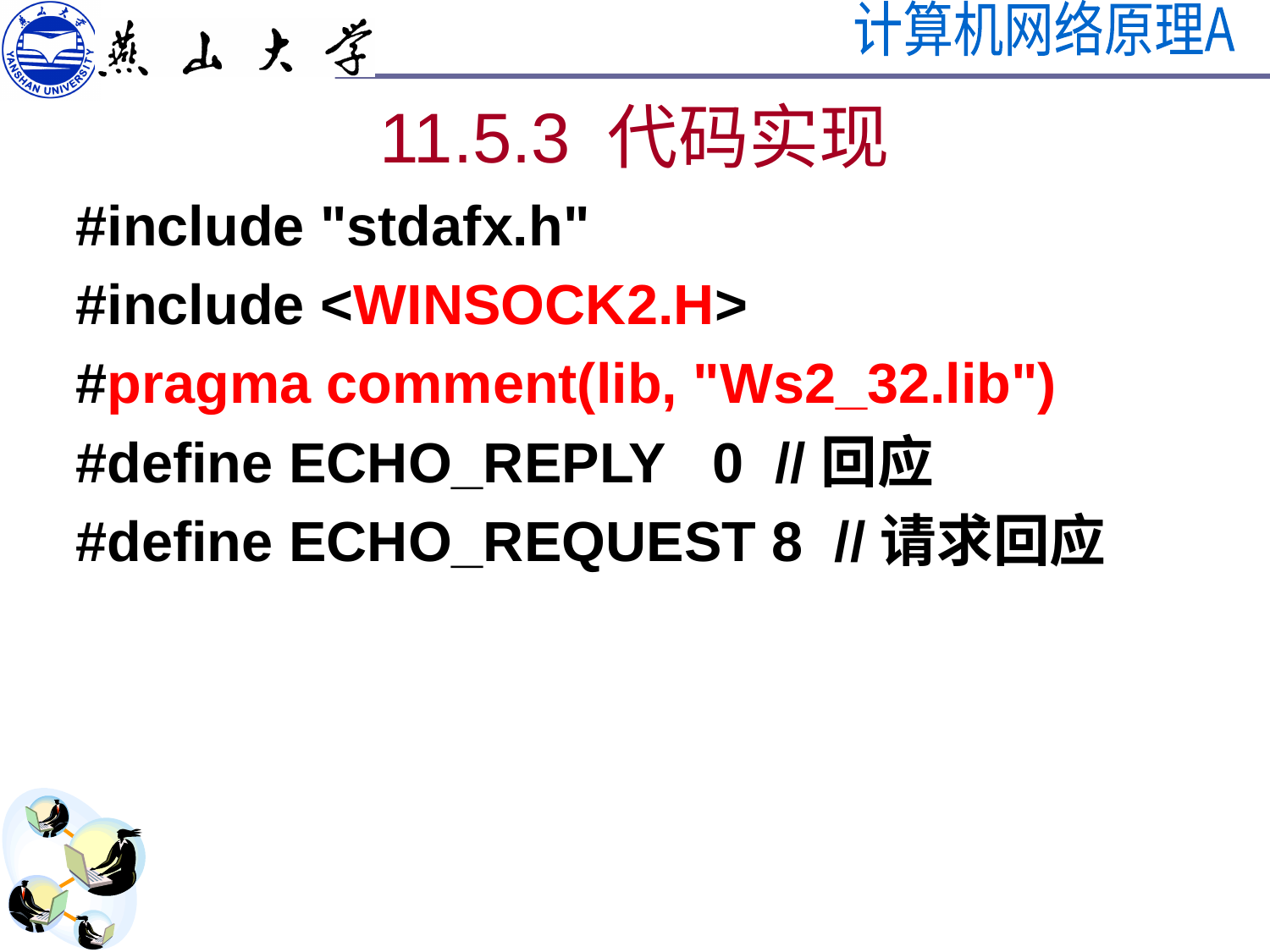

# 11.5.3 代码实现
#include "stdafx.h"
#include <WINSOCK2.H>
#pragma comment(lib, "Ws2_32.lib")
#define ECHO_REPLY   0  //回应
#define ECHO_REQUEST 8  //请求回应